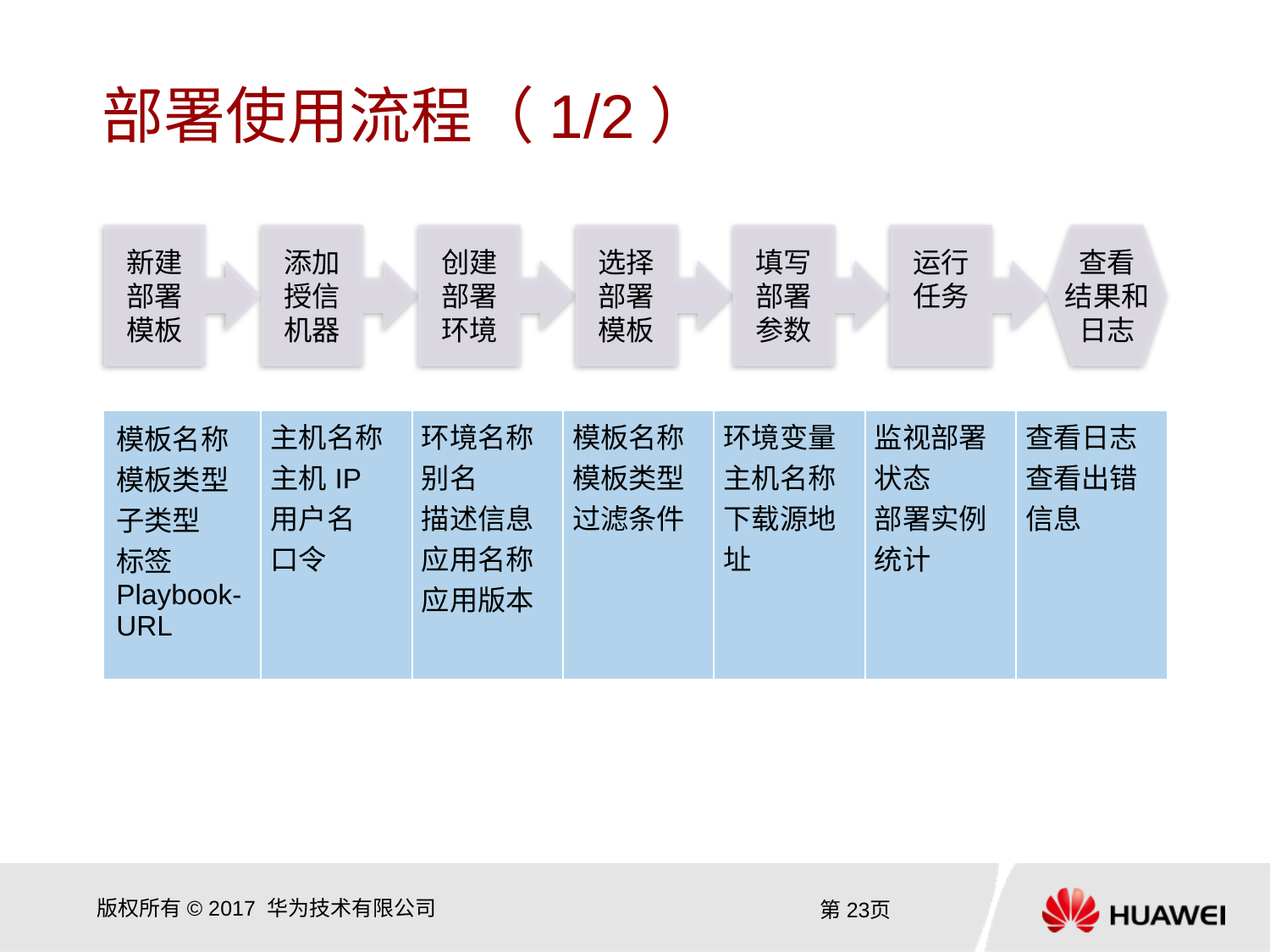

# 部署使用流程（1/2）
新建
部署
模板
添加
授信
机器
创建
部署
环境
选择
部署
模板
填写
部署
参数
运行
任务

查看
结果和
日志
| 模板名称 模板类型 子类型 标签 Playbook-URL |
| --- |
| 主机名称 主机IP 用户名 口令 | 环境名称 别名 描述信息 应用名称 应用版本 | 模板名称 模板类型 过滤条件 | 环境变量 主机名称 下载源地址 | 监视部署状态 部署实例统计 | 查看日志 查看出错信息 |
| --- | --- | --- | --- | --- | --- |